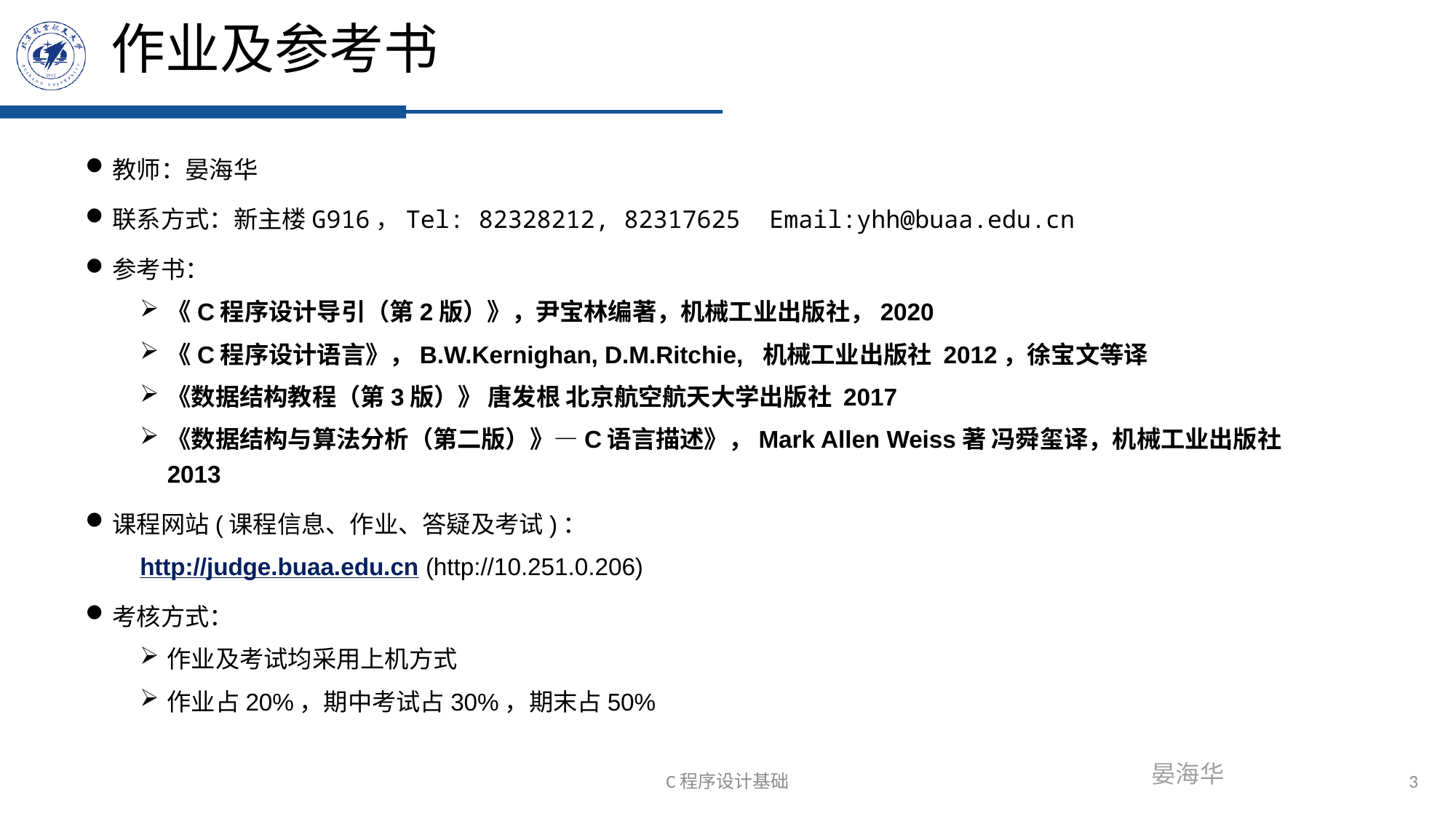

# 作业及参考书
教师：晏海华
联系方式：新主楼G916，Tel: 82328212, 82317625  Email:yhh@buaa.edu.cn
参考书：
《C程序设计导引（第2版）》，尹宝林编著，机械工业出版社，2020
《C程序设计语言》，B.W.Kernighan, D.M.Ritchie,  机械工业出版社 2012，徐宝文等译
《数据结构教程（第3版）》 唐发根 北京航空航天大学出版社 2017
《数据结构与算法分析（第二版）》—C语言描述》，Mark Allen Weiss著 冯舜玺译，机械工业出版社 2013
课程网站(课程信息、作业、答疑及考试)：
http://judge.buaa.edu.cn (http://10.251.0.206)
考核方式：
作业及考试均采用上机方式
作业占20%，期中考试占30%，期末占50%
3
C程序设计基础